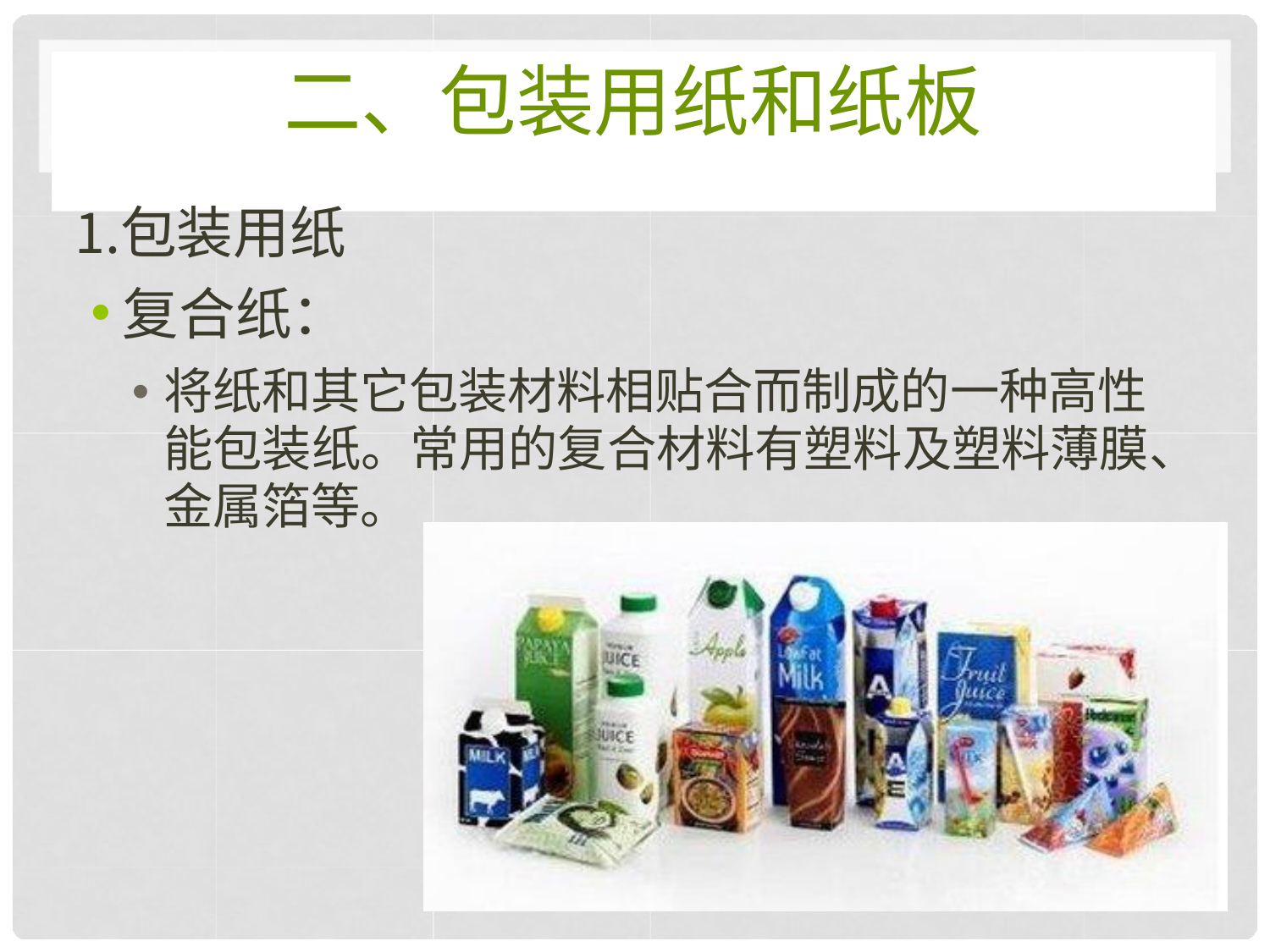

# 二、包装用纸和纸板
包装用纸
复合纸：
将纸和其它包装材料相贴合而制成的一种高性 能包装纸。常用的复合材料有塑料及塑料薄膜、 金属箔等。